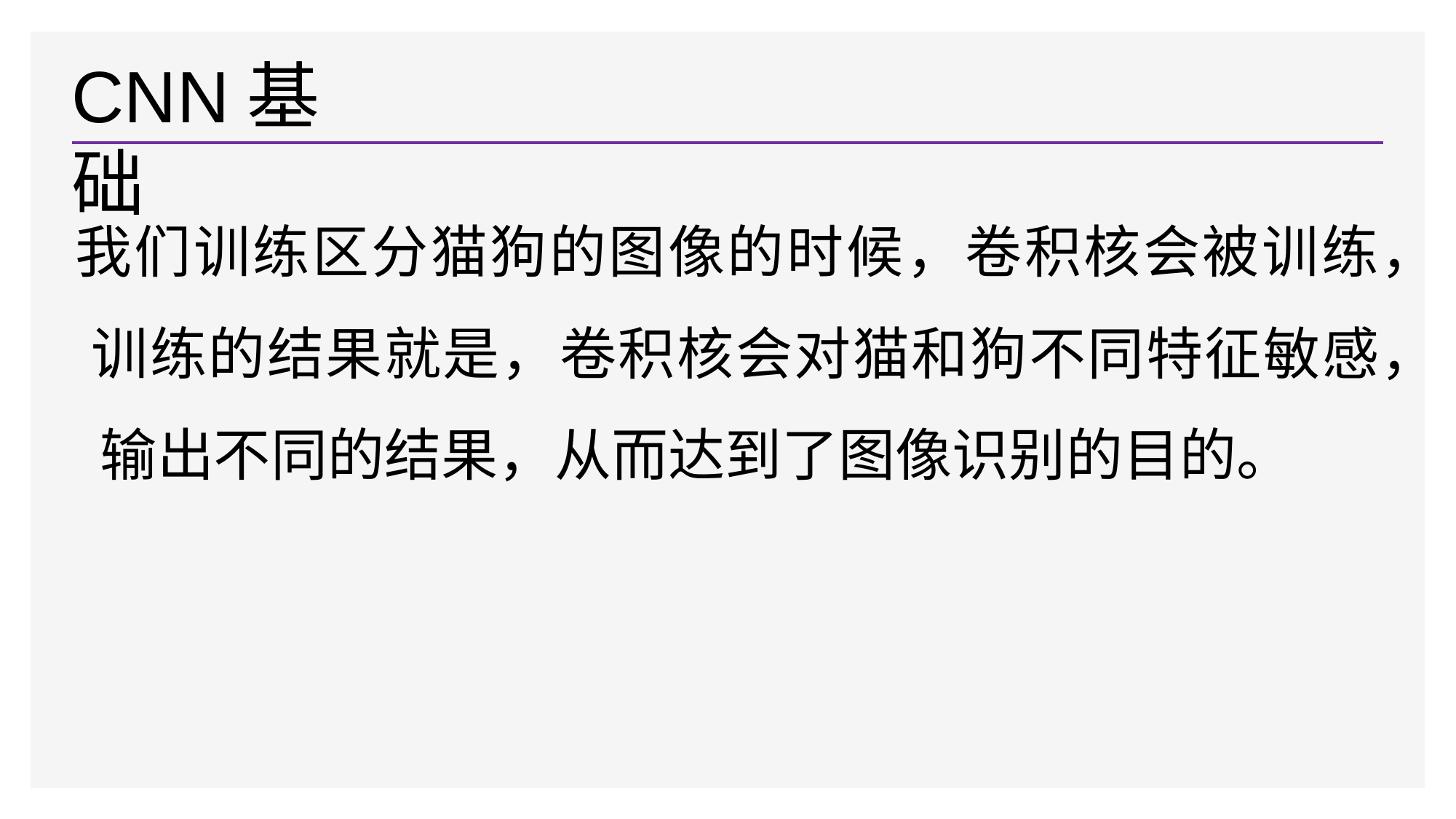

CNN基础
我们训练区分猫狗的图像的时候，卷积核会被训练， 训练的结果就是，卷积核会对猫和狗不同特征敏感，  输出不同的结果，从而达到了图像识别的目的。